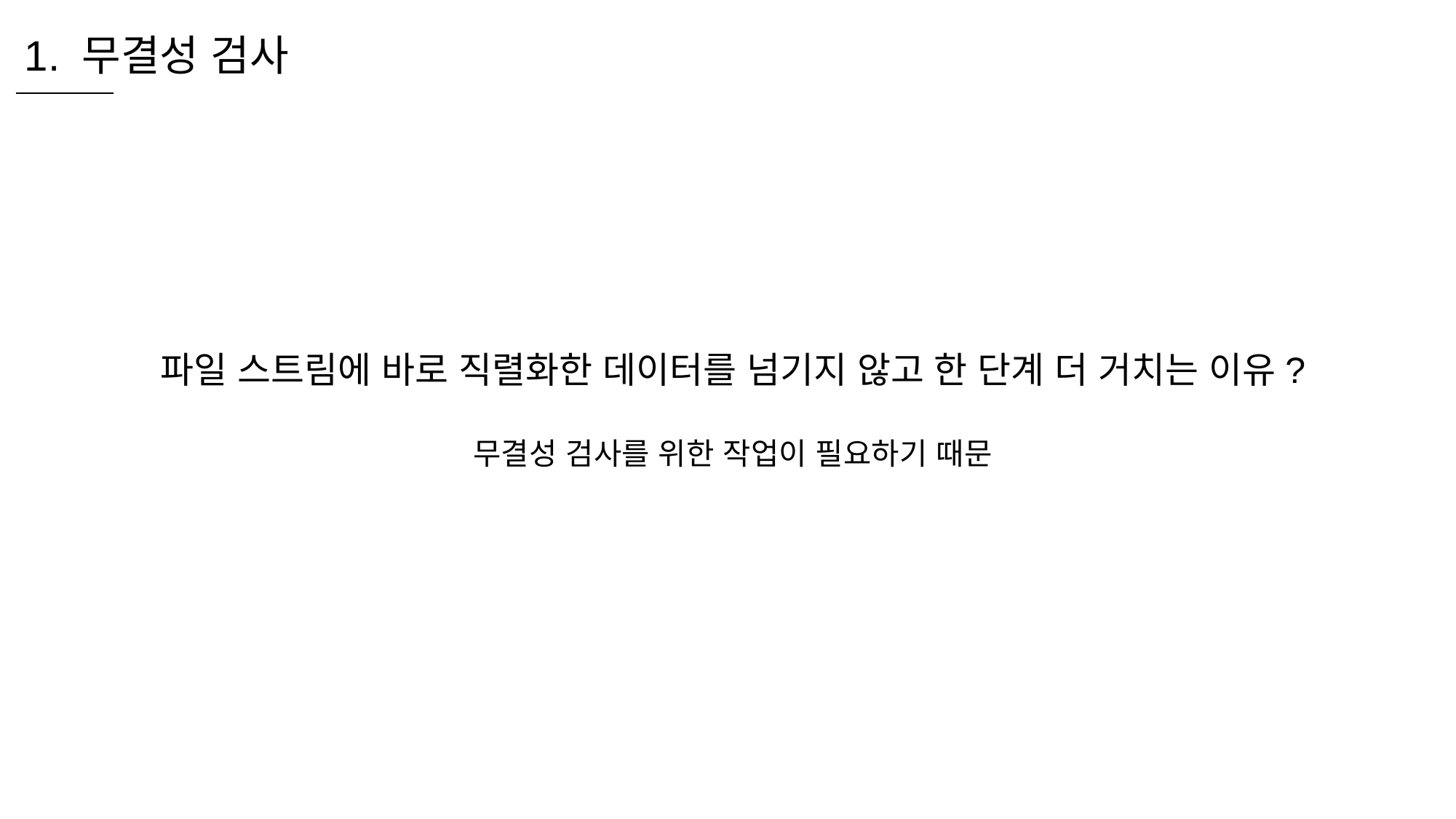

1. 무결성 검사
파일 스트림에 바로 직렬화한 데이터를 넘기지 않고 한 단계 더 거치는 이유?

무결성 검사를 위한 작업이 필요하기 때문